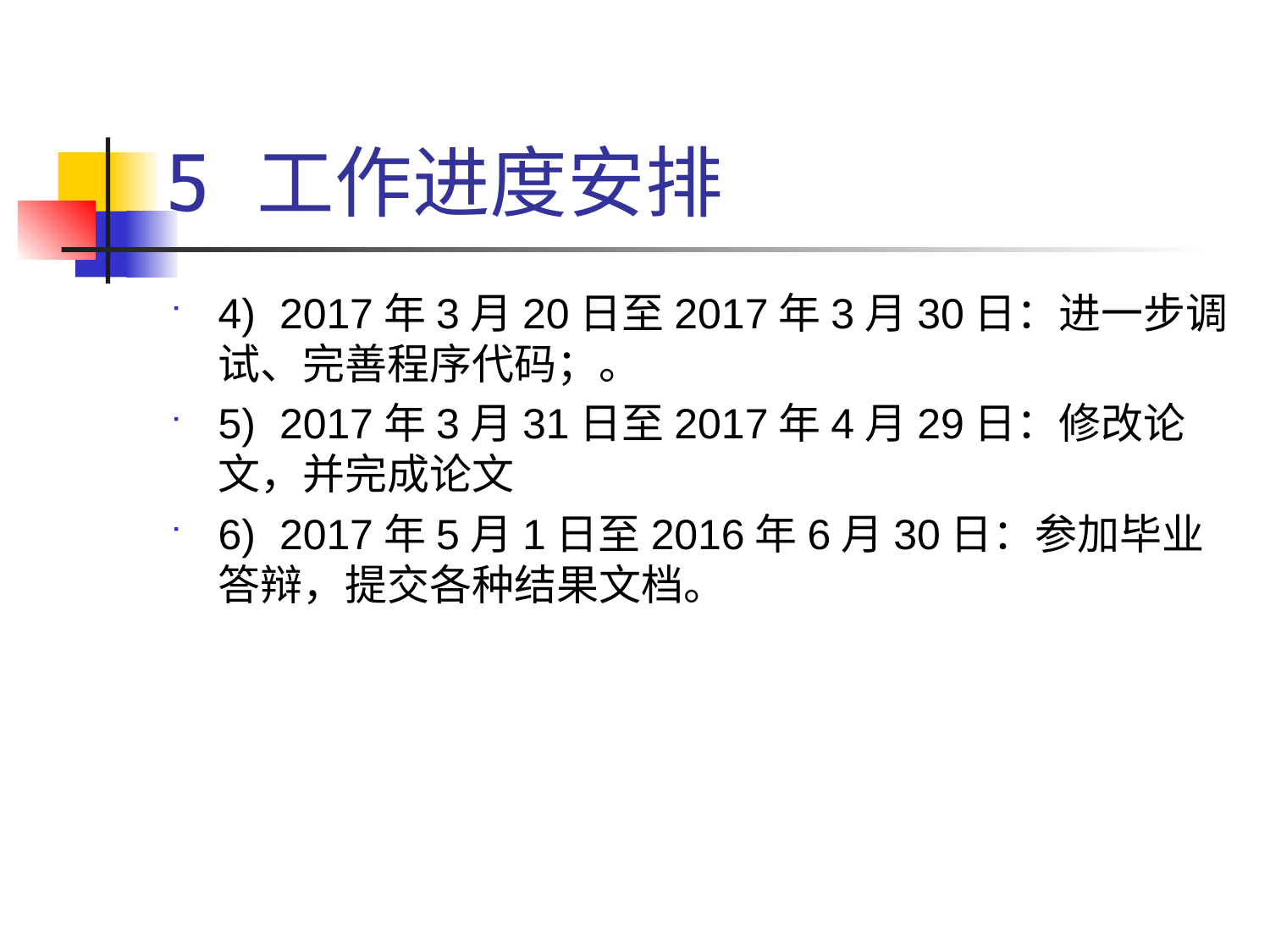

5 工作进度安排
4)  2017年3月20日至2017年3月30日：进一步调试、完善程序代码；。
5)  2017年3月31日至2017年4月29日：修改论文，并完成论文
6)  2017年5月1日至2016年6月30日：参加毕业答辩，提交各种结果文档。